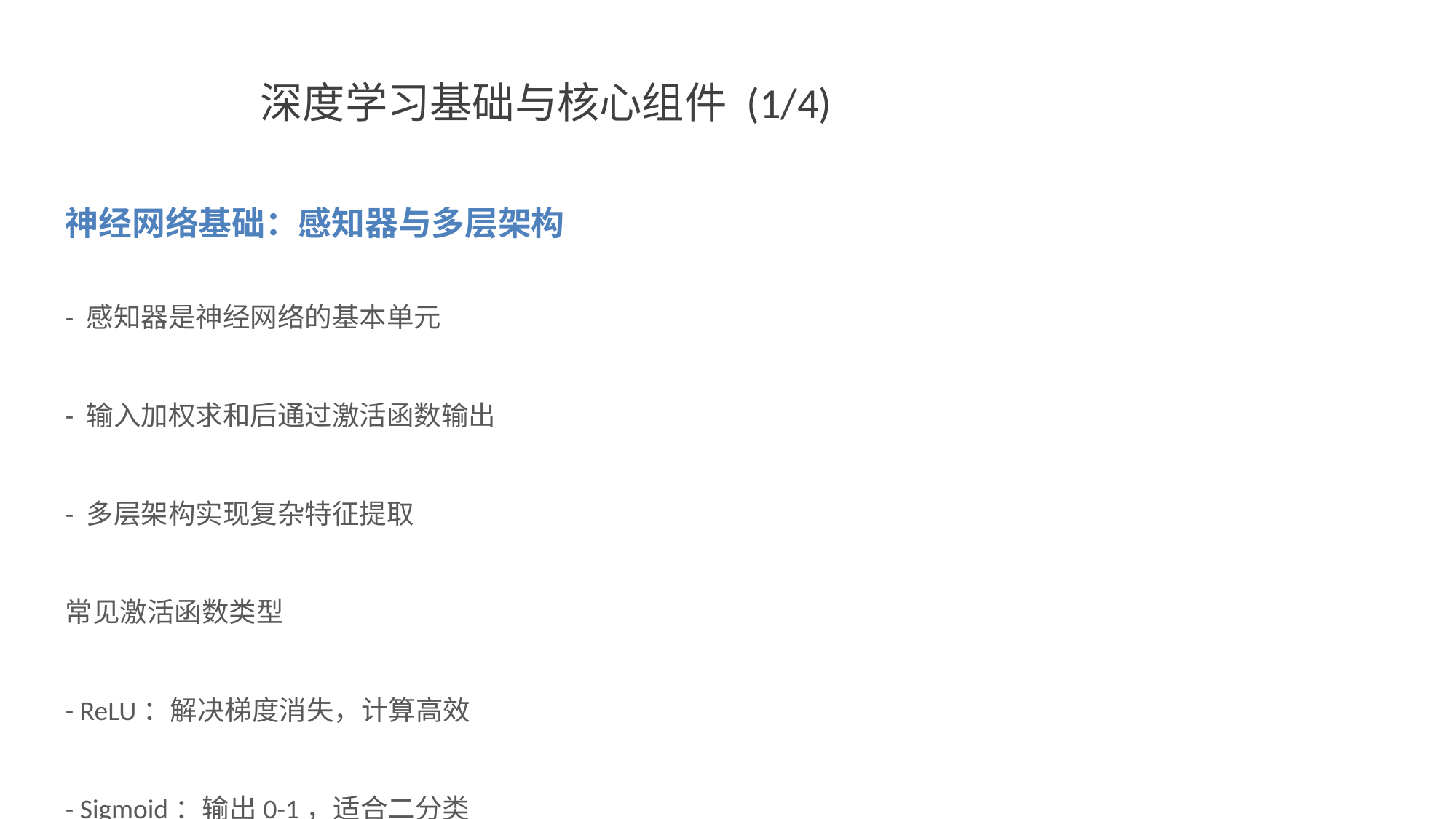

# 深度学习基础与核心组件 (1/4)

神经网络基础：感知器与多层架构

- 感知器是神经网络的基本单元

- 输入加权求和后通过激活函数输出

- 多层架构实现复杂特征提取

常见激活函数类型

- ReLU：解决梯度消失，计算高效

- Sigmoid：输出0-1，适合二分类

- Tanh：输出-1到1，中心对称